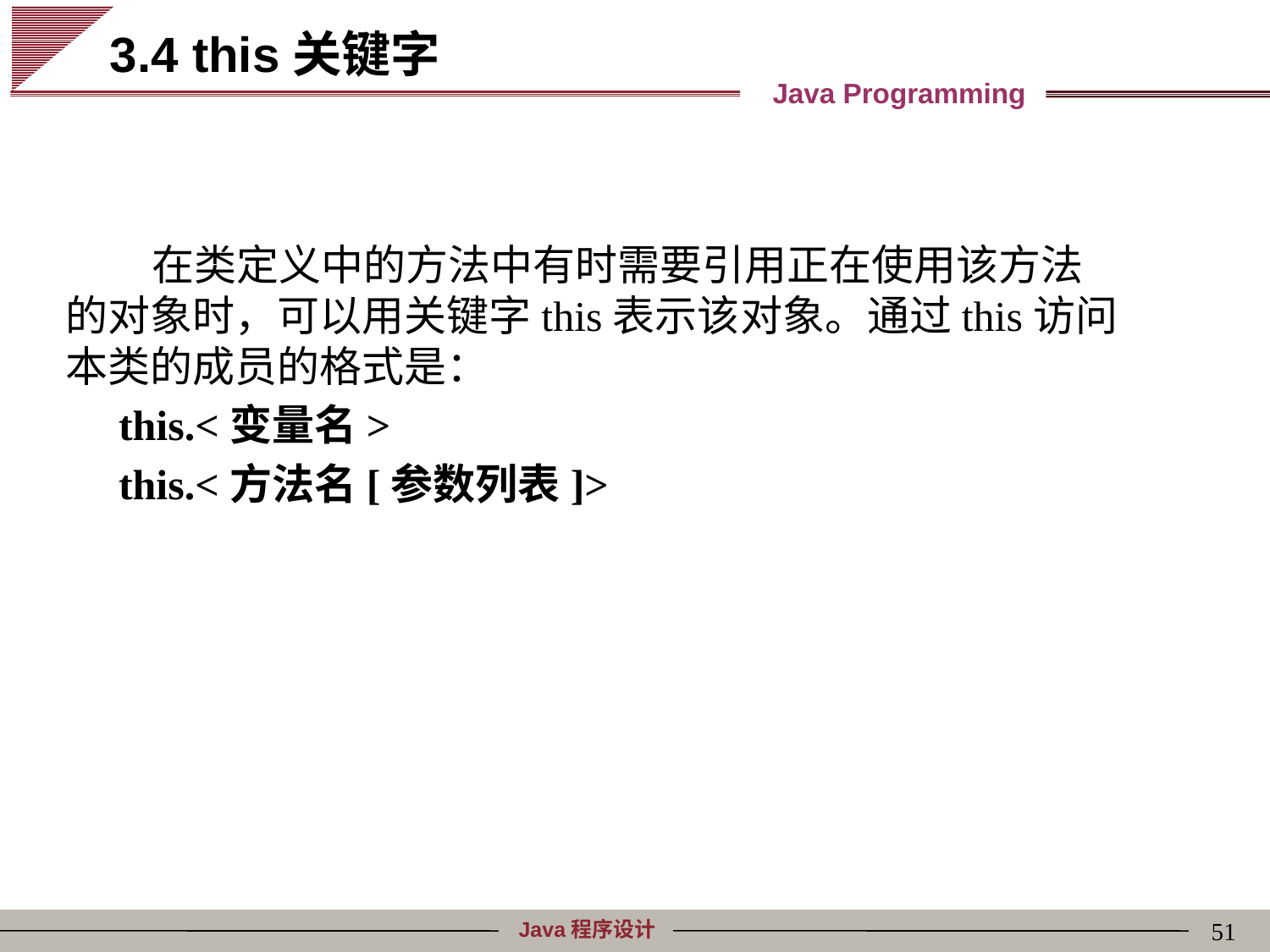

# 3.4 this关键字
        在类定义中的方法中有时需要引用正在使用该方法的对象时，可以用关键字this表示该对象。通过this访问本类的成员的格式是：
     this.<变量名>
     this.<方法名[参数列表]>